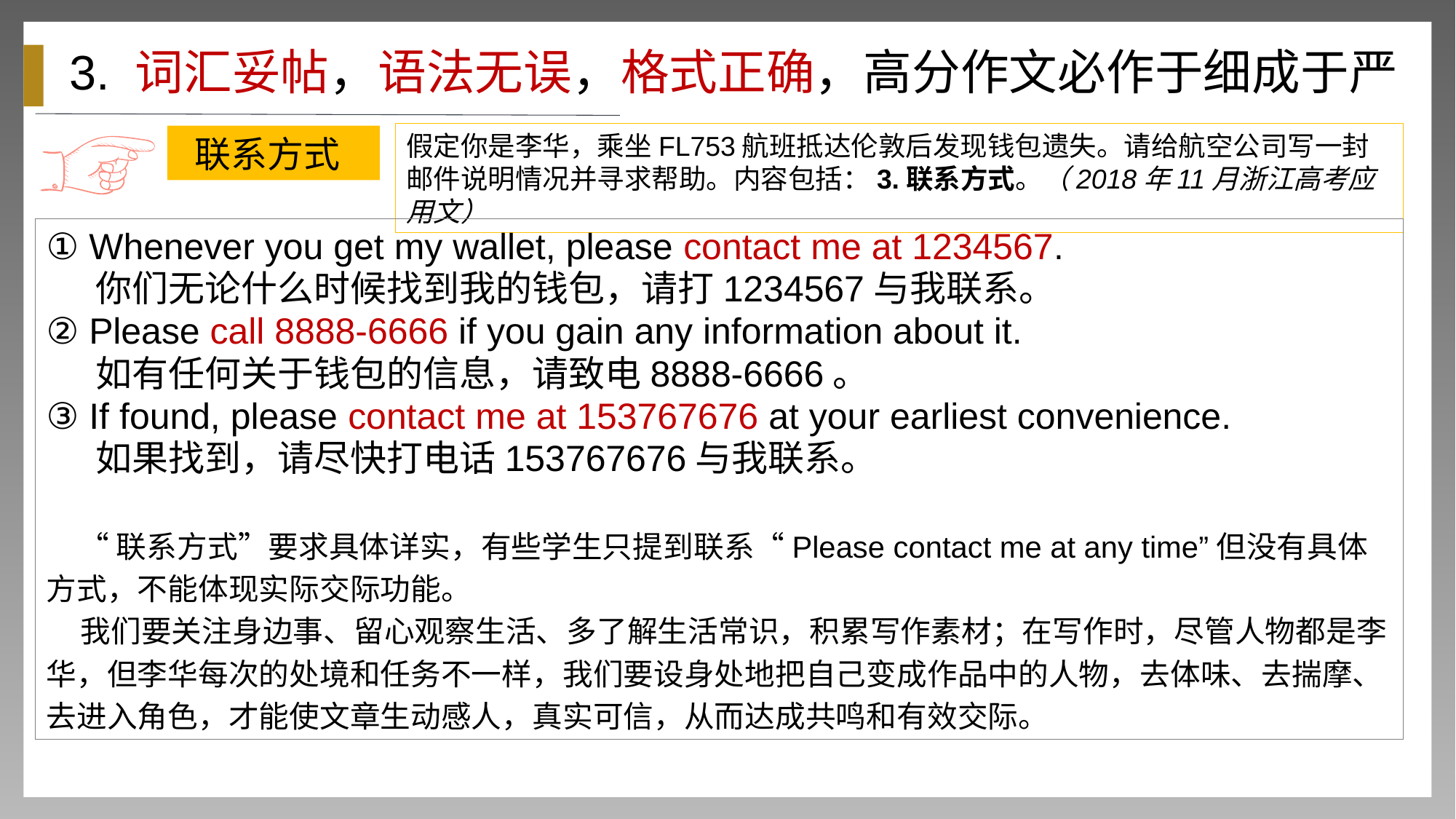

3. 词汇妥帖，语法无误，格式正确，高分作文必作于细成于严
假定你是李华，乘坐FL753航班抵达伦敦后发现钱包遗失。请给航空公司写一封邮件说明情况并寻求帮助。内容包括：3.联系方式。（2018年11月浙江高考应用文）

 联系方式
① Whenever you get my wallet, please contact me at 1234567.
     你们无论什么时候找到我的钱包，请打1234567与我联系。
② Please call 8888-6666 if you gain any information about it.
     如有任何关于钱包的信息，请致电8888-6666。
③ If found, please contact me at 153767676 at your earliest convenience.
     如果找到，请尽快打电话153767676与我联系。

     “联系方式”要求具体详实，有些学生只提到联系“Please contact me at any time”但没有具体方式，不能体现实际交际功能。
    我们要关注身边事、留心观察生活、多了解生活常识，积累写作素材；在写作时，尽管人物都是李华，但李华每次的处境和任务不一样，我们要设身处地把自己变成作品中的人物，去体味、去揣摩、去进入角色，才能使文章生动感人，真实可信，从而达成共鸣和有效交际。